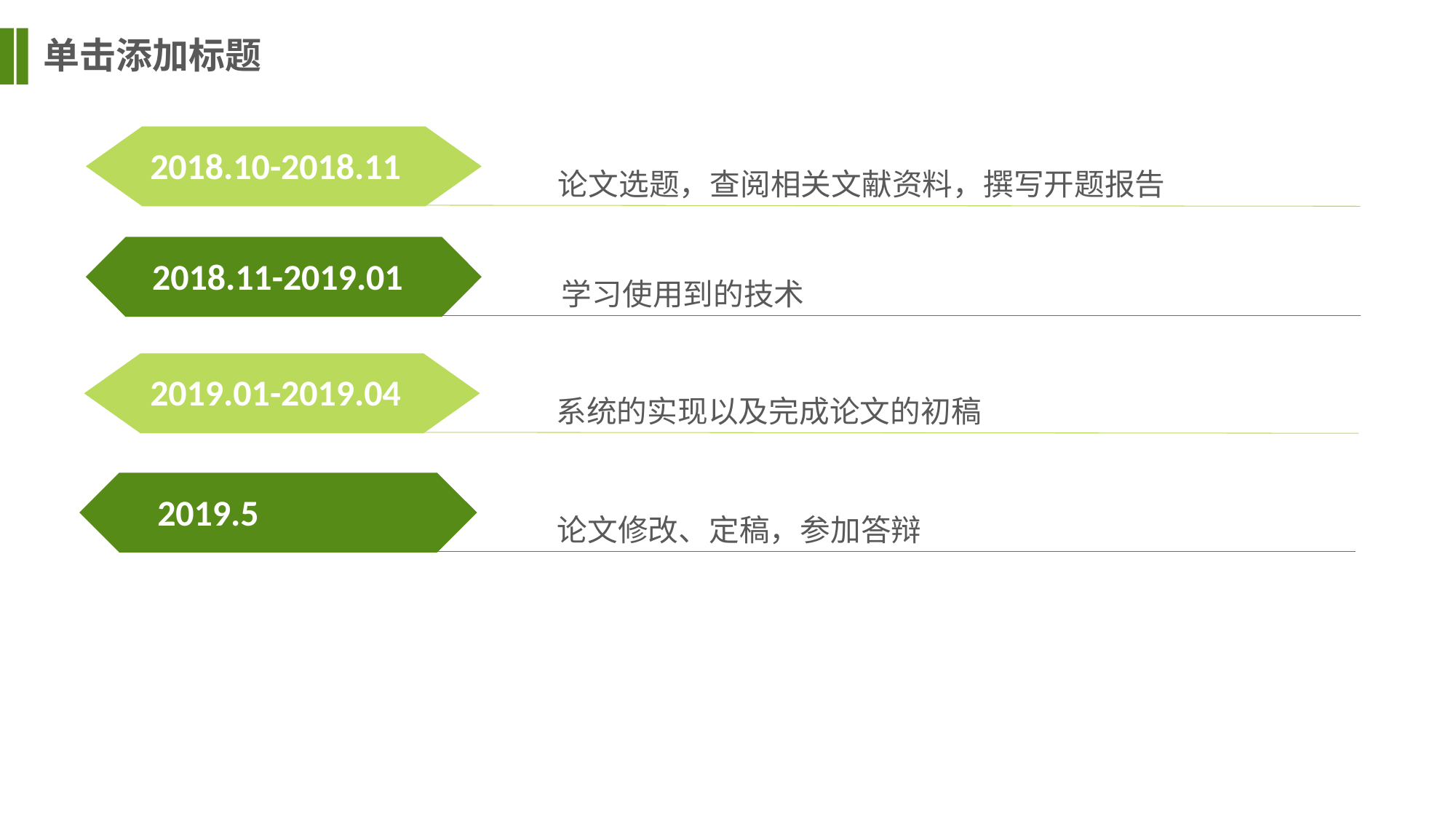

单击添加标题

2018.10-2018.11
论文选题，查阅相关文献资料，撰写开题报告

2018.11-2019.01
学习使用到的技术

2019.01-2019.04
系统的实现以及完成论文的初稿

2019.5
论文修改、定稿，参加答辩
04 YOUR TEXT HERE